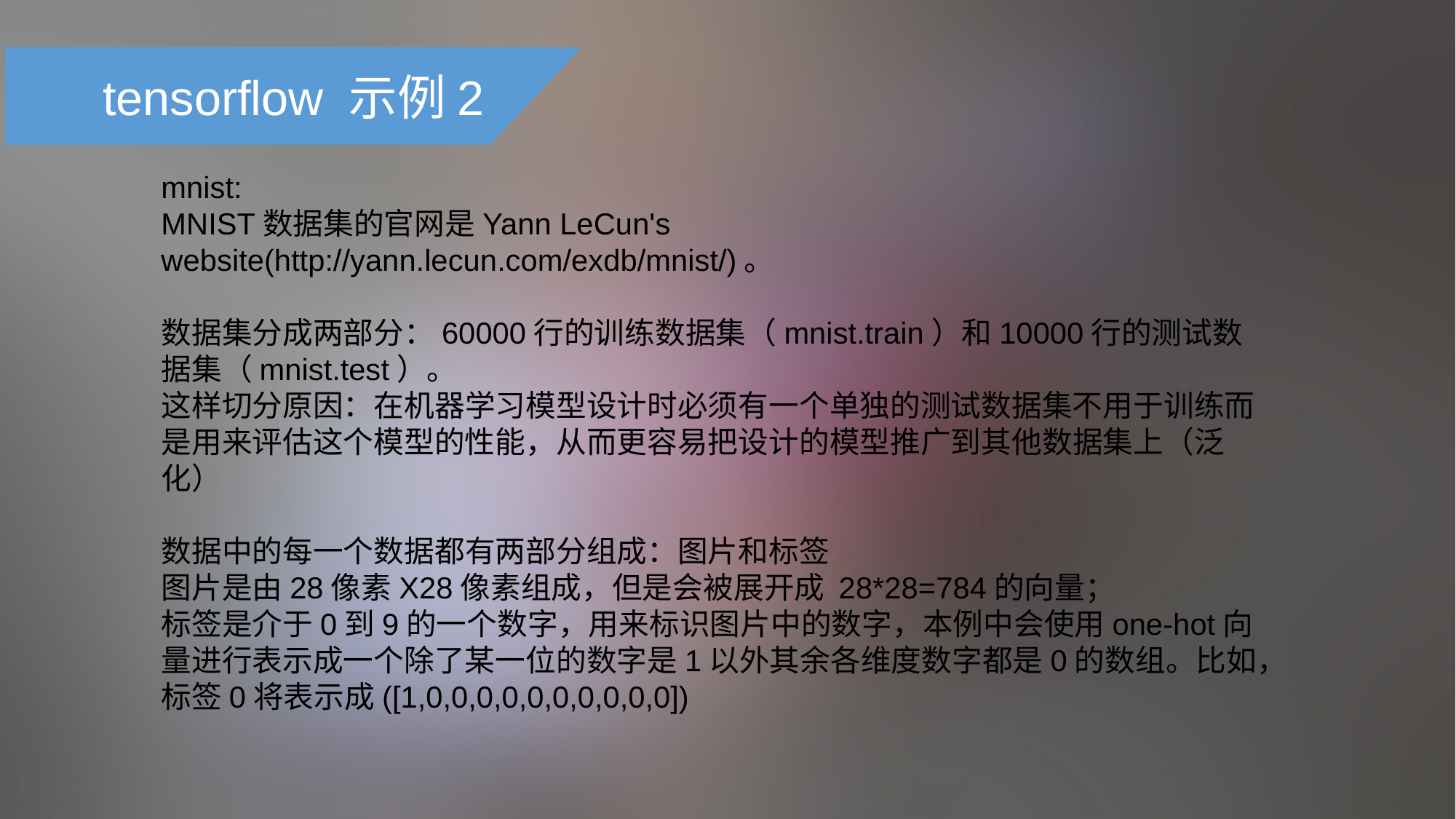

tensorflow 示例2
mnist:
MNIST数据集的官网是Yann LeCun's website(http://yann.lecun.com/exdb/mnist/)。

数据集分成两部分：60000行的训练数据集（mnist.train）和10000行的测试数据集（mnist.test）。
这样切分原因：在机器学习模型设计时必须有一个单独的测试数据集不用于训练而是用来评估这个模型的性能，从而更容易把设计的模型推广到其他数据集上（泛化）

数据中的每一个数据都有两部分组成：图片和标签
图片是由28像素X28像素组成，但是会被展开成 28*28=784的向量；
标签是介于0到9的一个数字，用来标识图片中的数字，本例中会使用one-hot向量进行表示成一个除了某一位的数字是1以外其余各维度数字都是0的数组。比如，标签0将表示成([1,0,0,0,0,0,0,0,0,0,0])